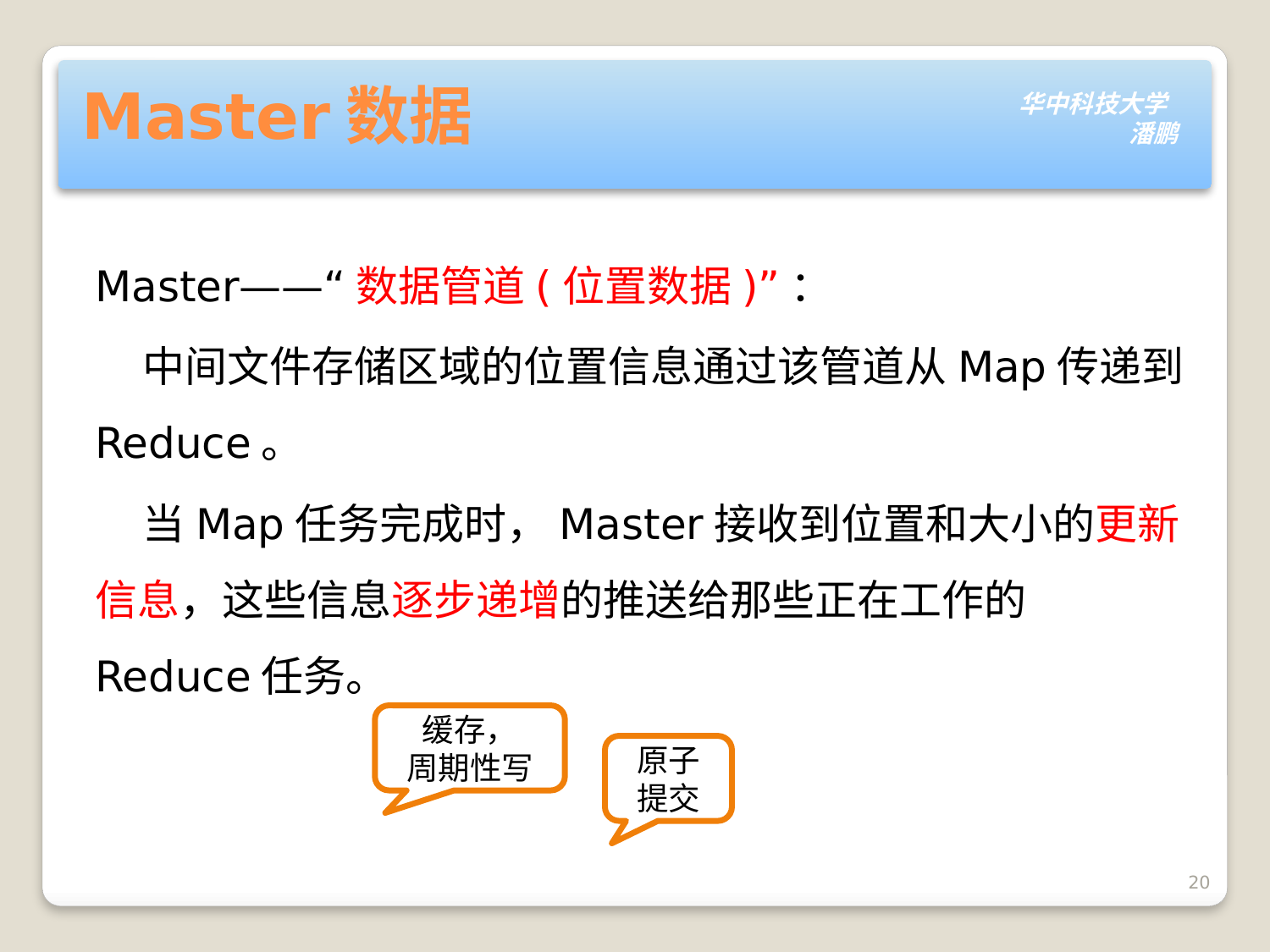

# Master数据
Master——“数据管道(位置数据)”：
    中间文件存储区域的位置信息通过该管道从Map传递到Reduce。
    当Map任务完成时，Master接收到位置和大小的更新信息，这些信息逐步递增的推送给那些正在工作的Reduce任务。
缓存，
周期性写
原子提交
20